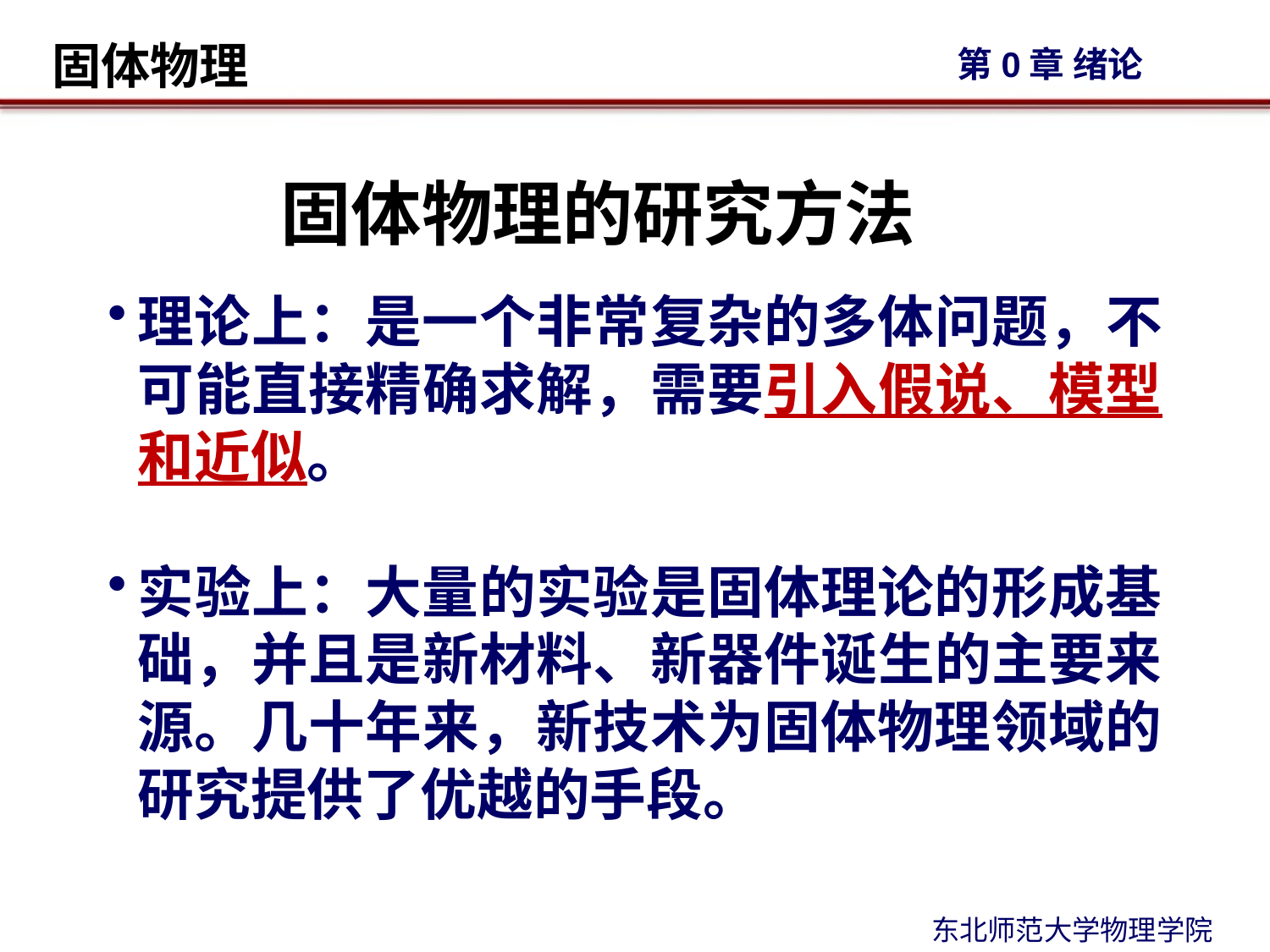

固体物理的研究方法
理论上：是一个非常复杂的多体问题，不可能直接精确求解，需要引入假说、模型和近似。

实验上：大量的实验是固体理论的形成基础，并且是新材料、新器件诞生的主要来源。几十年来，新技术为固体物理领域的研究提供了优越的手段。